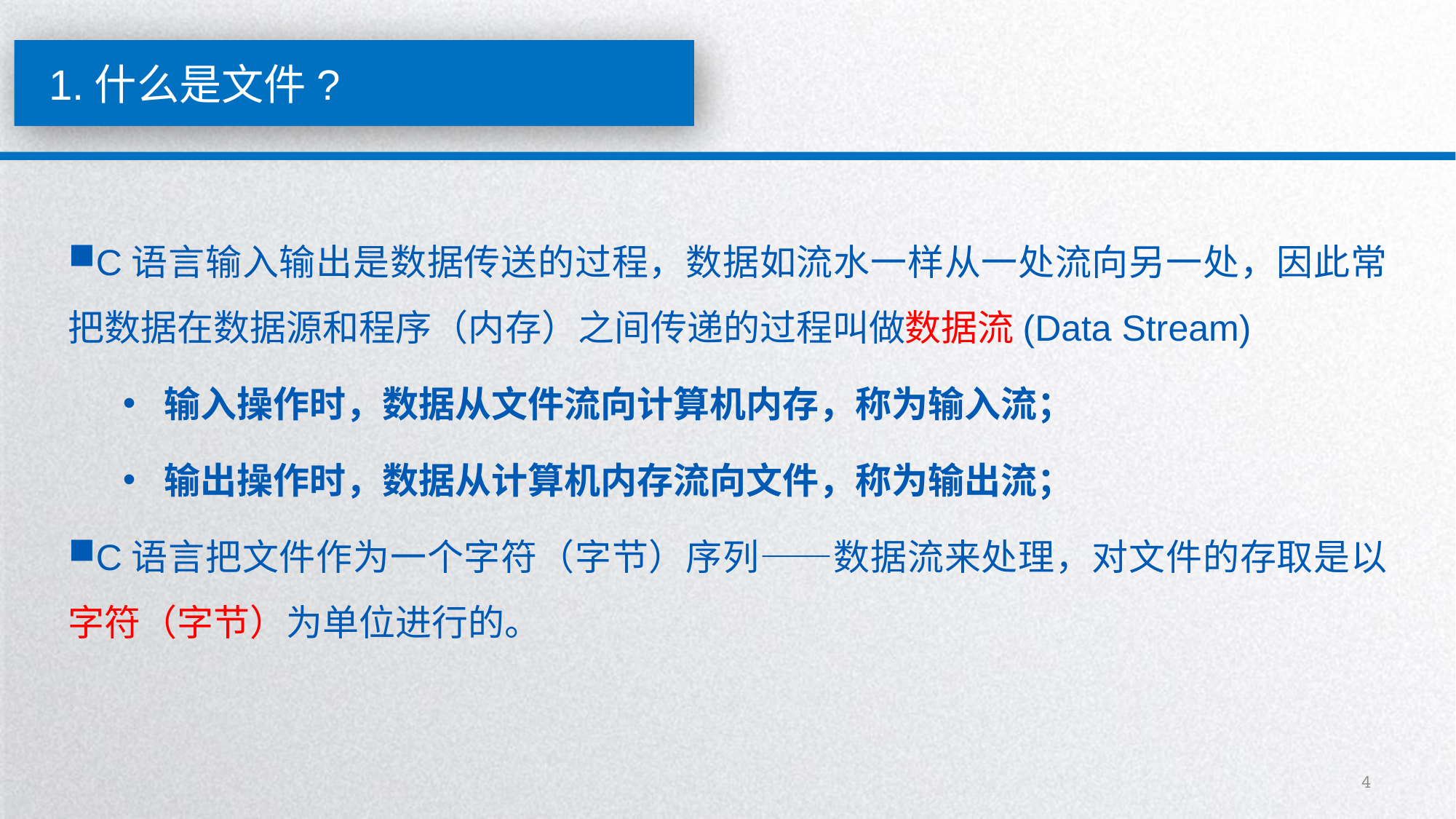

1.什么是文件?
C语言输入输出是数据传送的过程，数据如流水一样从一处流向另一处，因此常把数据在数据源和程序（内存）之间传递的过程叫做数据流(Data Stream)
输入操作时，数据从文件流向计算机内存，称为输入流；
输出操作时，数据从计算机内存流向文件，称为输出流；
C语言把文件作为一个字符（字节）序列——数据流来处理，对文件的存取是以字符（字节）为单位进行的。
4